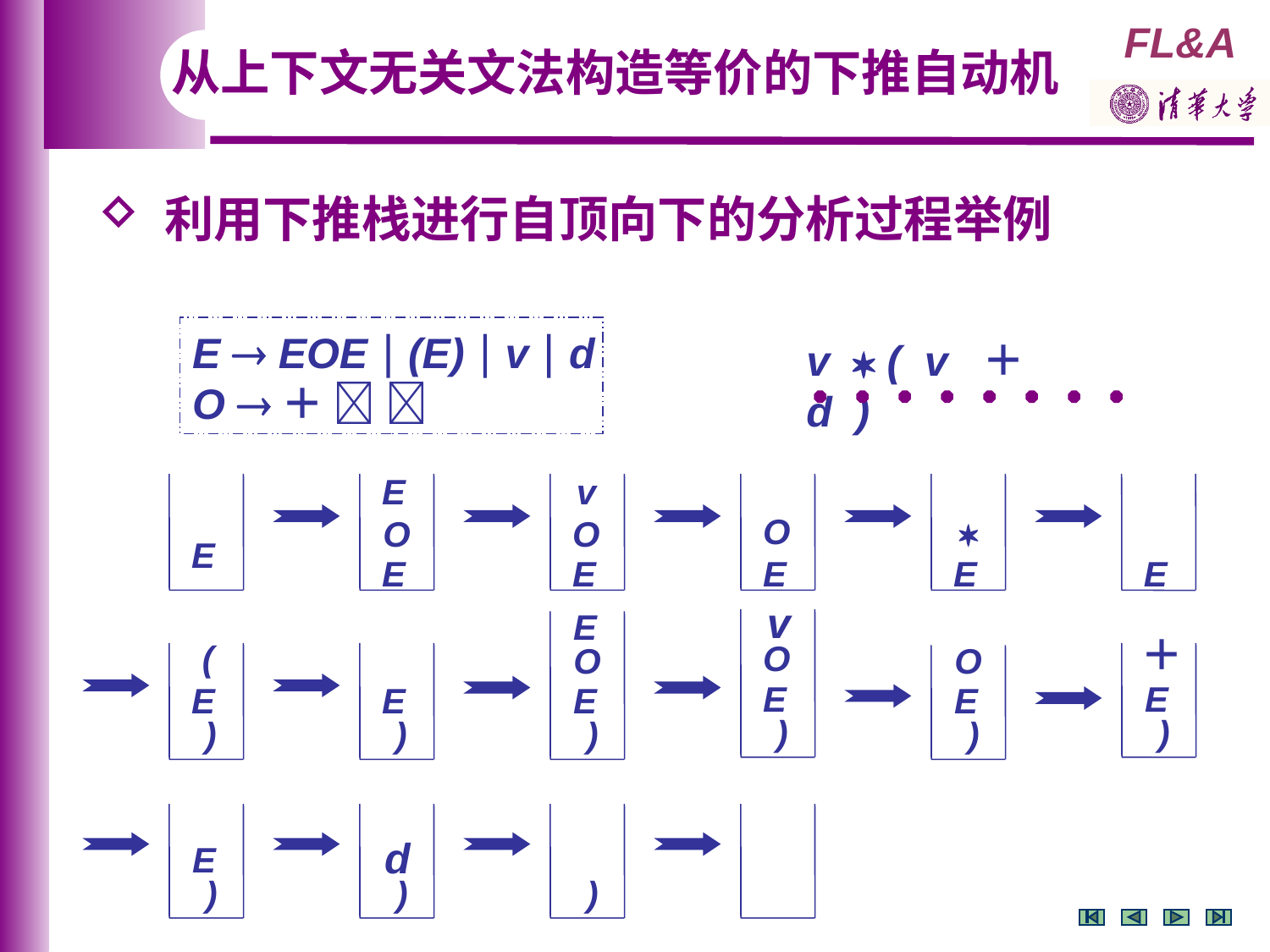

从上下文无关文法构造等价的下推自动机
 利用下推栈进行自顶向下的分析过程举例

E → EOE | (E) | v | d
O →＋ | ∗
v  ∗ (  v  ＋ d  )

E

O
E

v

O
E

E

O

E

∗

E

E

v

O
E

)

E

O
E

)

＋

E

)

(

E

)

O

E

)

E

)

E

)

d

)

)